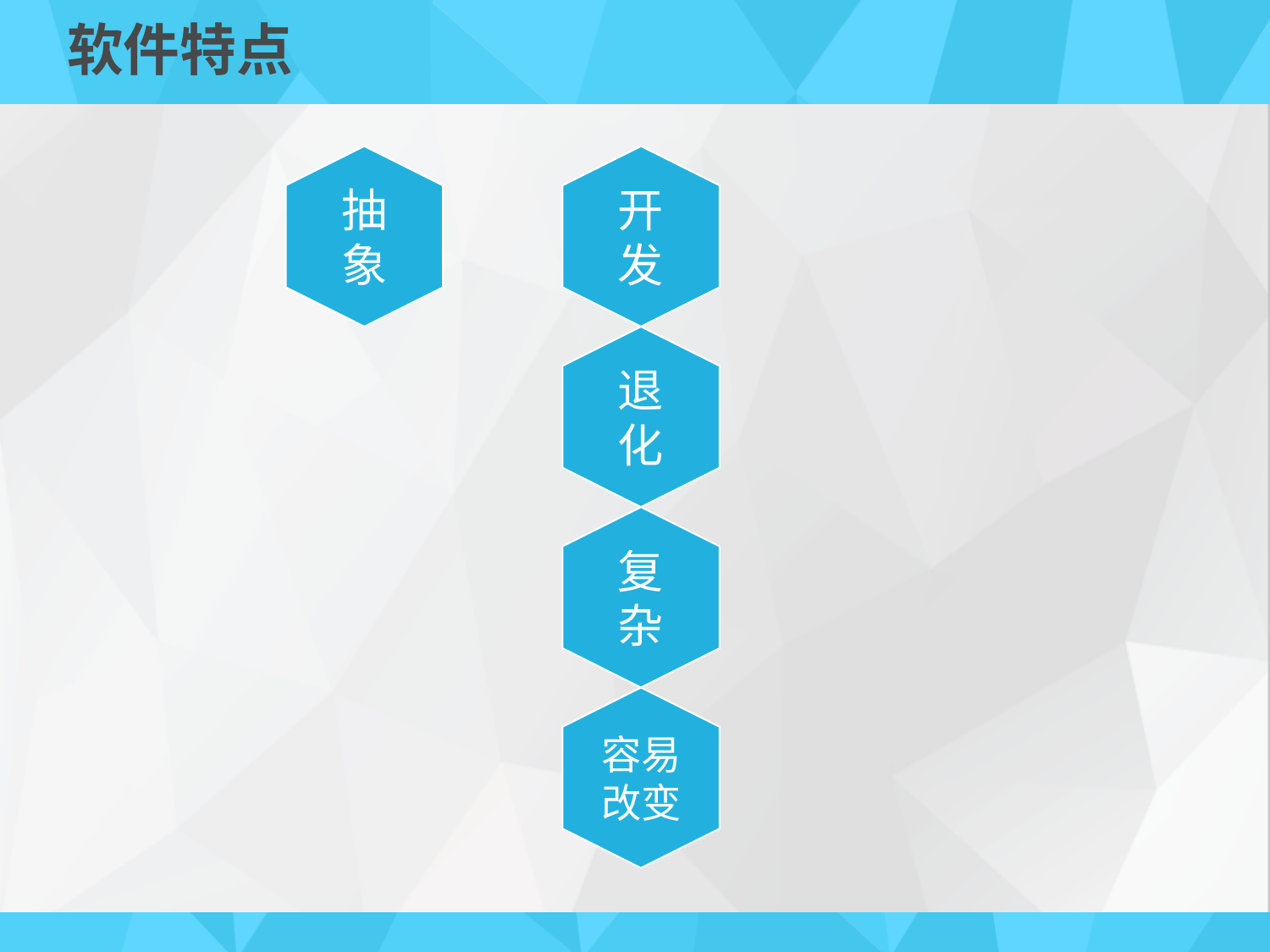

# 软件特点
开发
抽象
退化
复杂
容易改变